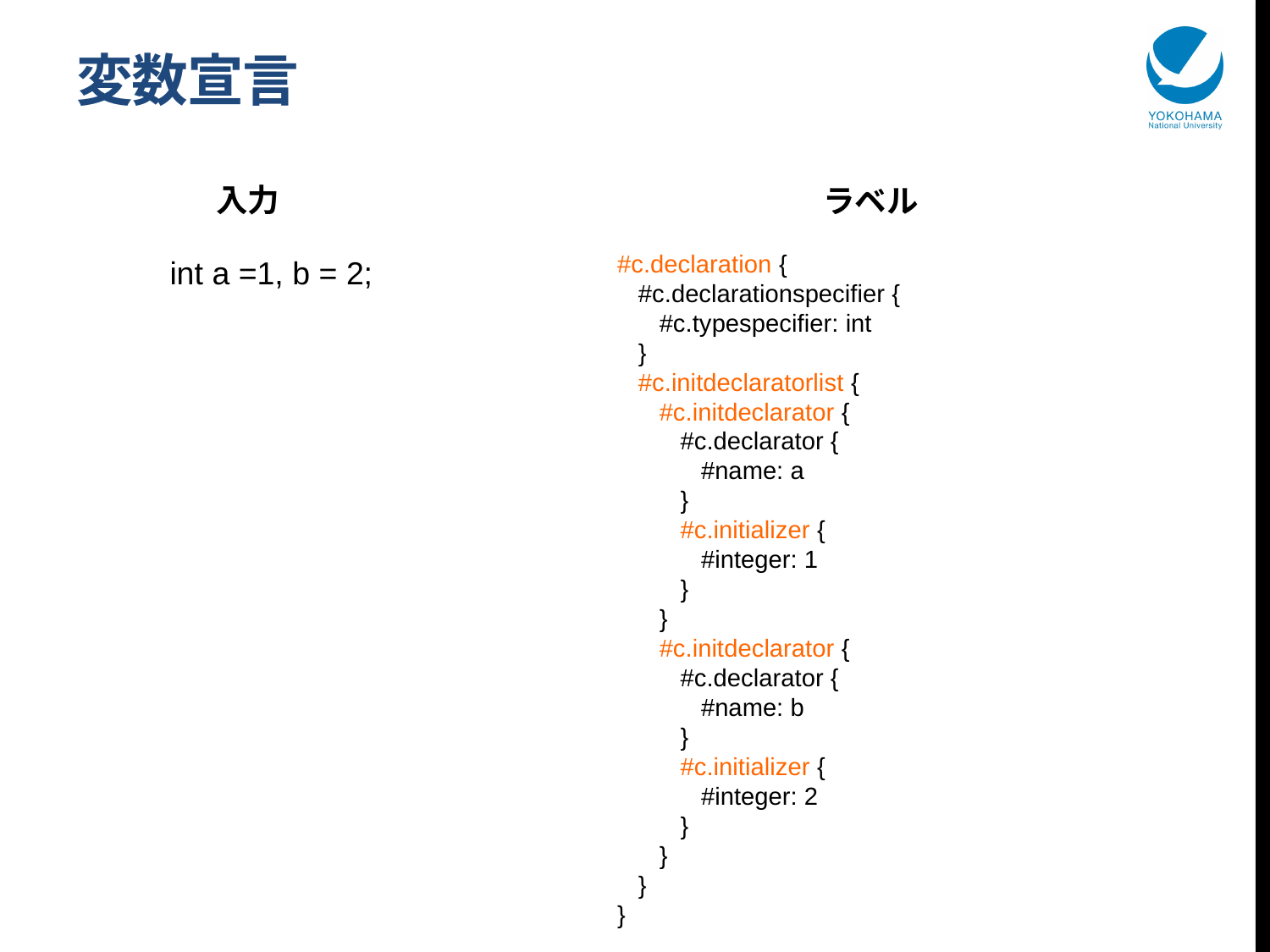

# 変数宣言
入力
ラベル
#c.declaration {
   #c.declarationspecifier {
      #c.typespecifier: int
   }
   #c.initdeclaratorlist {
      #c.initdeclarator {
         #c.declarator {
            #name: a
         }
         #c.initializer {
            #integer: 1
         }
      }
      #c.initdeclarator {
         #c.declarator {
            #name: b
         }
         #c.initializer {
            #integer: 2
         }
      }
   }
}
int a =1, b = 2;